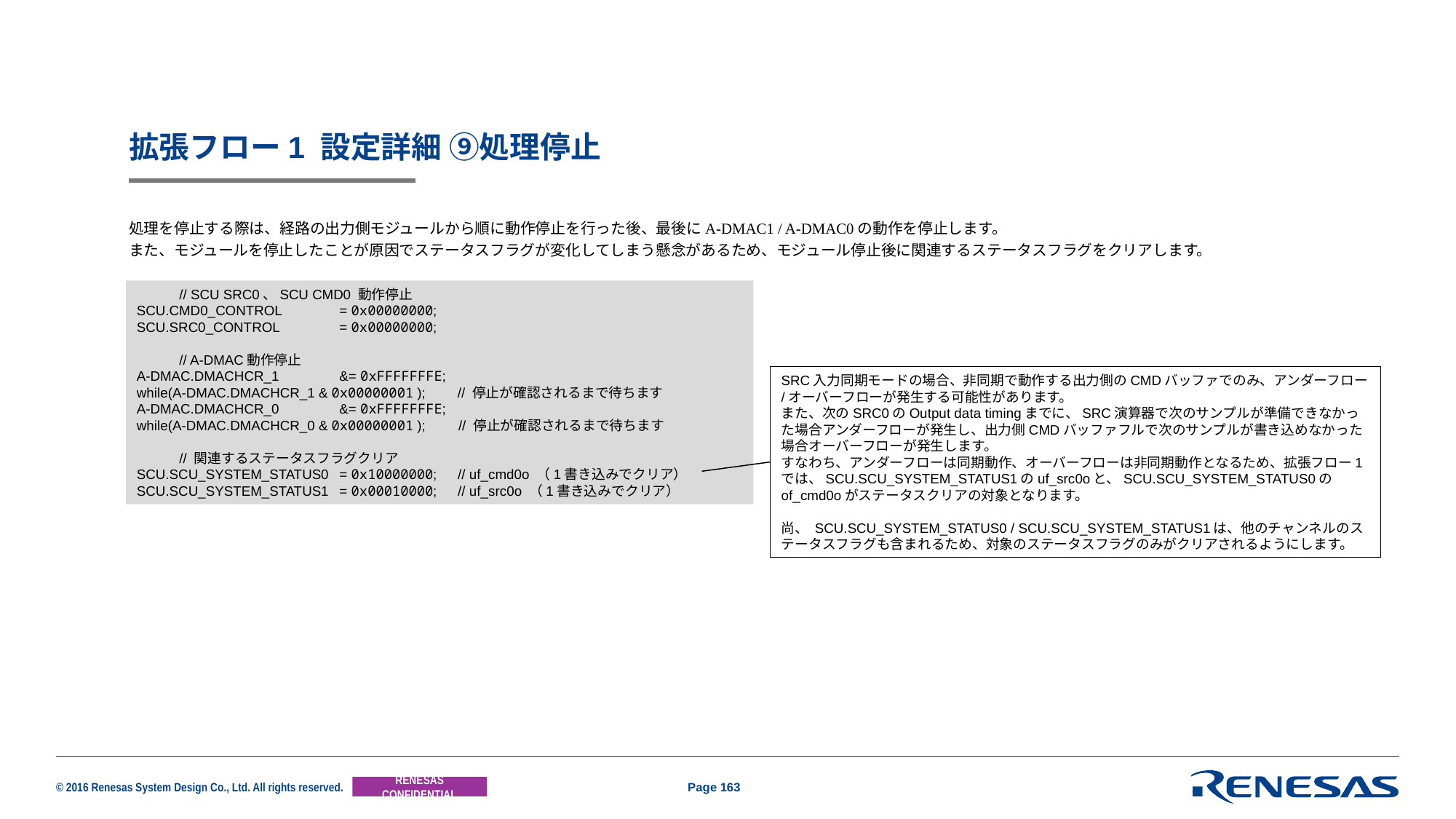

# 拡張フロー1 設定詳細 ⑨処理停止
処理を停止する際は、経路の出力側モジュールから順に動作停止を行った後、最後にA-DMAC1 / A-DMAC0の動作を停止します。
また、モジュールを停止したことが原因でステータスフラグが変化してしまう懸念があるため、モジュール停止後に関連するステータスフラグをクリアします。
	// SCU SRC0、SCU CMD0 動作停止
SCU.CMD0_CONTROL	= 0x00000000;
SCU.SRC0_CONTROL	= 0x00000000;

	// A-DMAC動作停止
A-DMAC.DMACHCR_1	&= 0xFFFFFFFE;
while(A-DMAC.DMACHCR_1 & 0x00000001 );	// 停止が確認されるまで待ちます
A-DMAC.DMACHCR_0	&= 0xFFFFFFFE;
while(A-DMAC.DMACHCR_0 & 0x00000001 );	// 停止が確認されるまで待ちます

	// 関連するステータスフラグクリア
SCU.SCU_SYSTEM_STATUS0	= 0x10000000;	// uf_cmd0o （1書き込みでクリア）
SCU.SCU_SYSTEM_STATUS1	= 0x00010000;	// uf_src0o （1書き込みでクリア）
SRC入力同期モードの場合、非同期で動作する出力側のCMDバッファでのみ、アンダーフロー/オーバーフローが発生する可能性があります。
また、次のSRC0のOutput data timingまでに、SRC演算器で次のサンプルが準備できなかった場合アンダーフローが発生し、出力側CMDバッファフルで次のサンプルが書き込めなかった場合オーバーフローが発生します。
すなわち、アンダーフローは同期動作、オーバーフローは非同期動作となるため、拡張フロー1では、SCU.SCU_SYSTEM_STATUS1のuf_src0oと、SCU.SCU_SYSTEM_STATUS0のof_cmd0oがステータスクリアの対象となります。

尚、 SCU.SCU_SYSTEM_STATUS0 / SCU.SCU_SYSTEM_STATUS1は、他のチャンネルのステータスフラグも含まれるため、対象のステータスフラグのみがクリアされるようにします。
Page 163